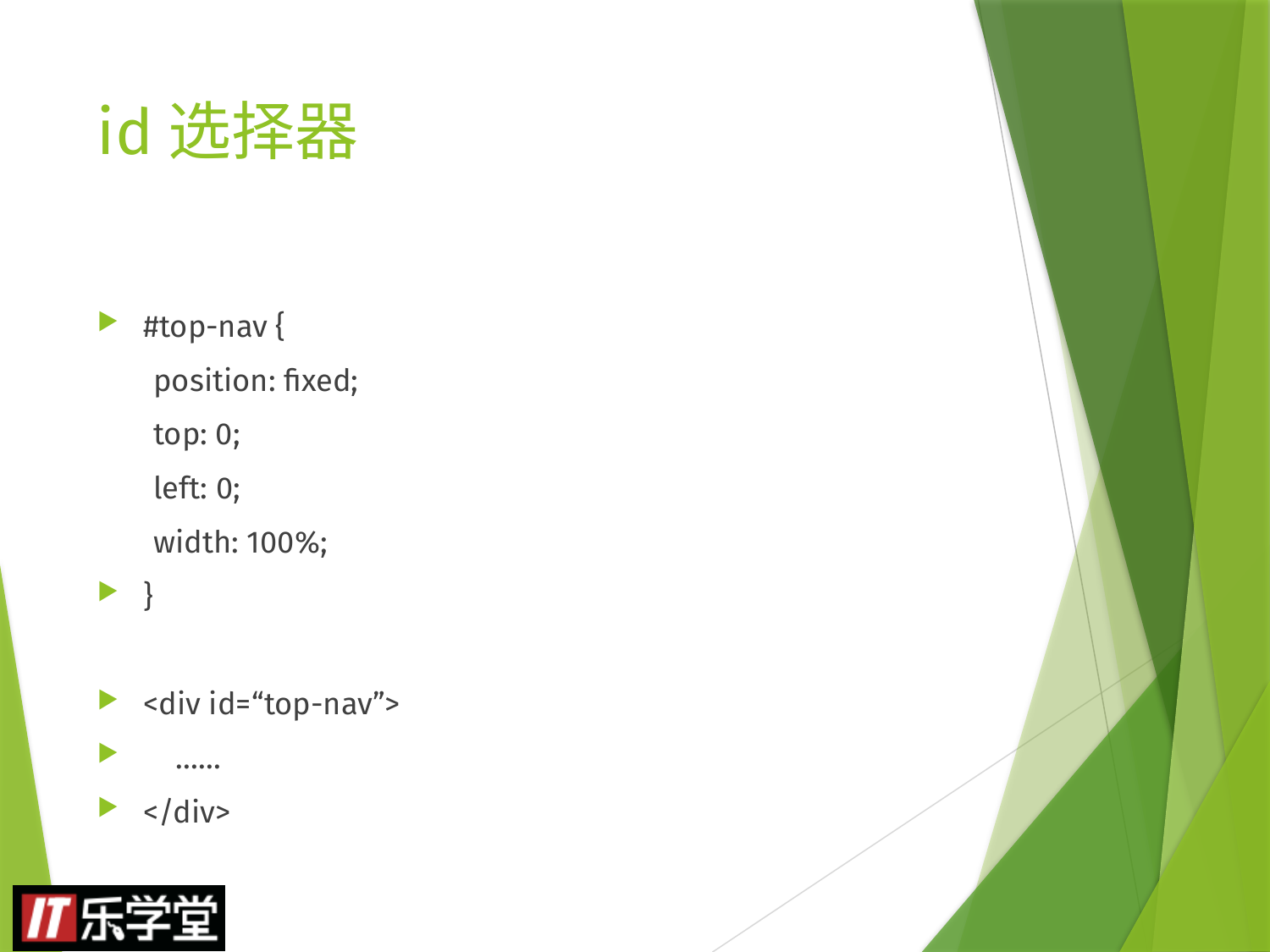

# id选择器
#top-nav {
       position: fixed;
       top: 0;
       left: 0;
       width: 100%;
}

<div id=“top-nav”>
    ……
</div>